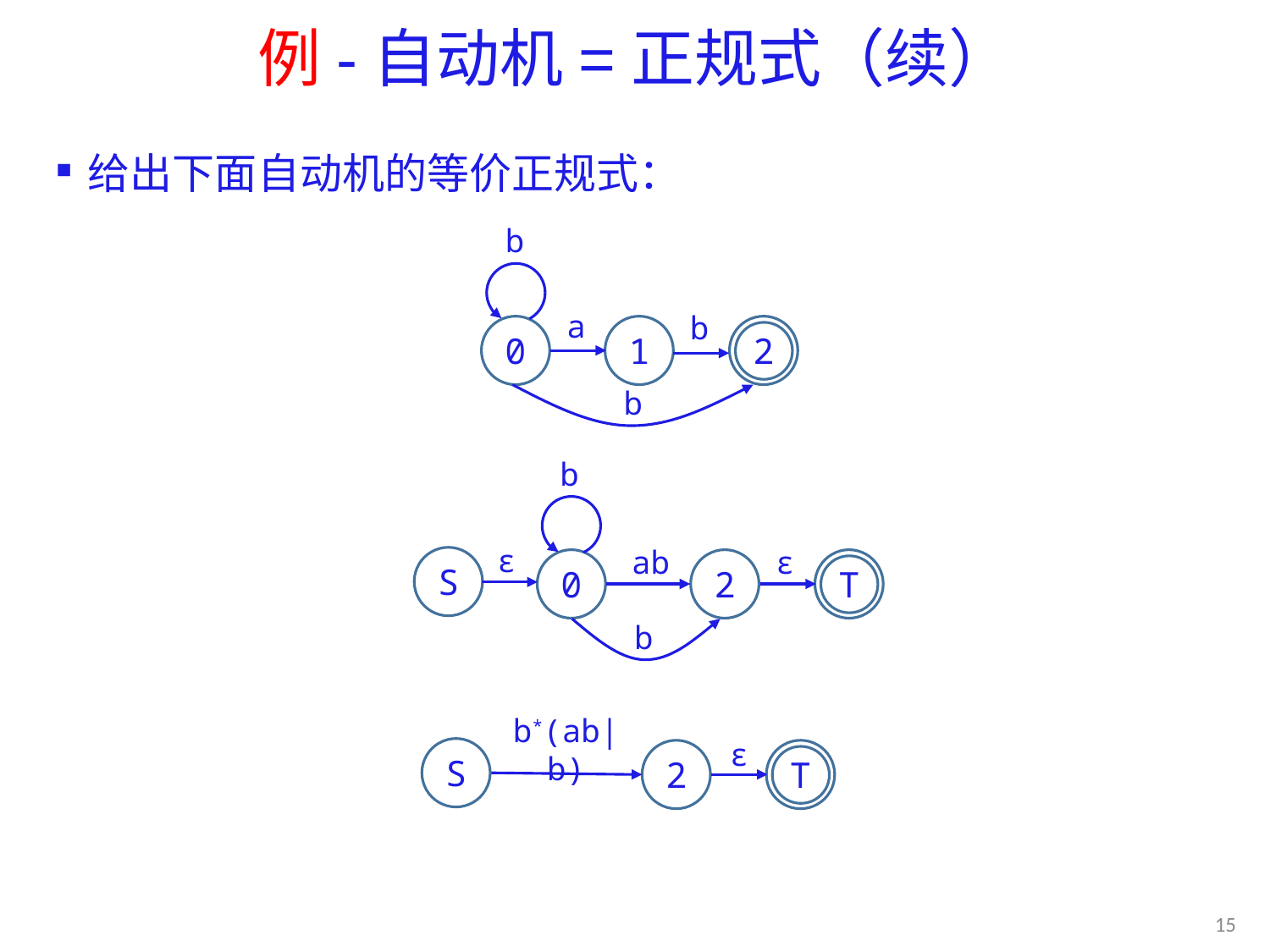

# 例-自动机=正规式（续）
给出下面自动机的等价正规式：
b

a
b
0
1
2

b

b

ε
ε
ab
S
T
0
2

b

b*(ab|b)
ε
S
T
2

15